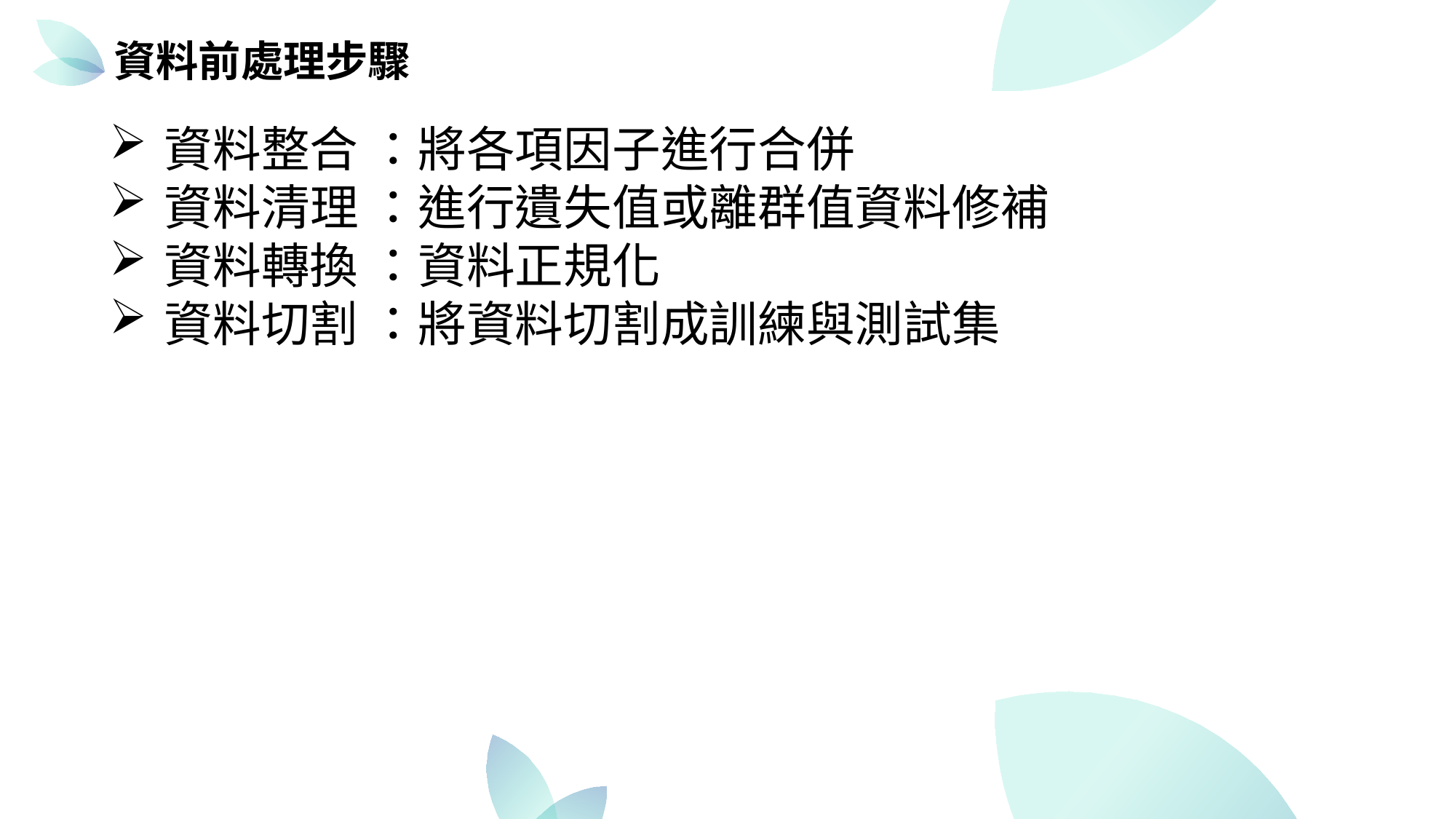

資料前處理步驟
資料整合 ：將各項因子進行合併
資料清理 ：進行遺失值或離群值資料修補
資料轉換 ：資料正規化
資料切割 ：將資料切割成訓練與測試集